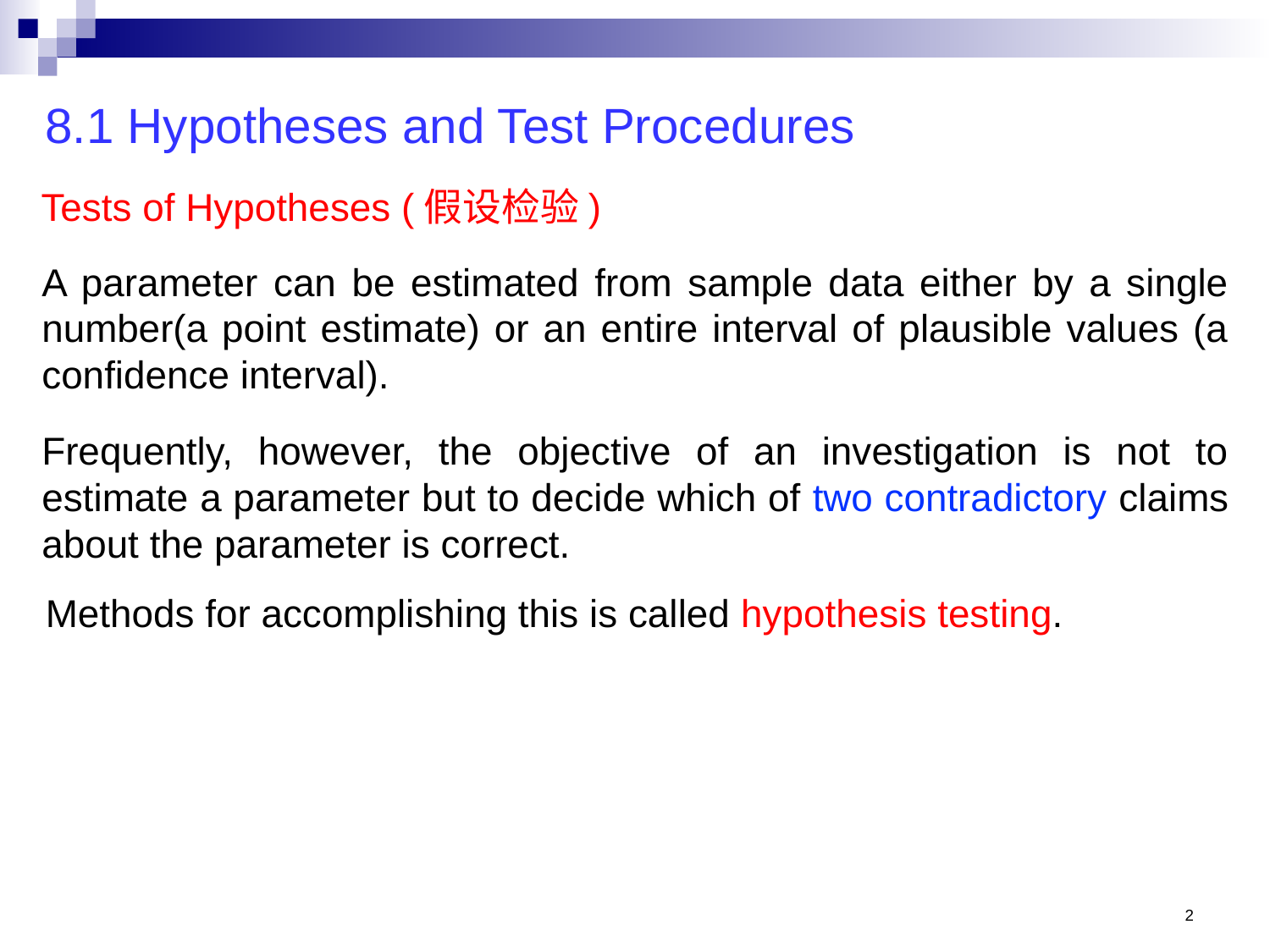

8.1 Hypotheses and Test Procedures
Tests of Hypotheses (假设检验)
A parameter can be estimated from sample data either by a single number(a point estimate) or an entire interval of plausible values (a confidence interval).
Frequently, however, the objective of an investigation is not to estimate a parameter but to decide which of two contradictory claims about the parameter is correct.
Methods for accomplishing this is called hypothesis testing.
2